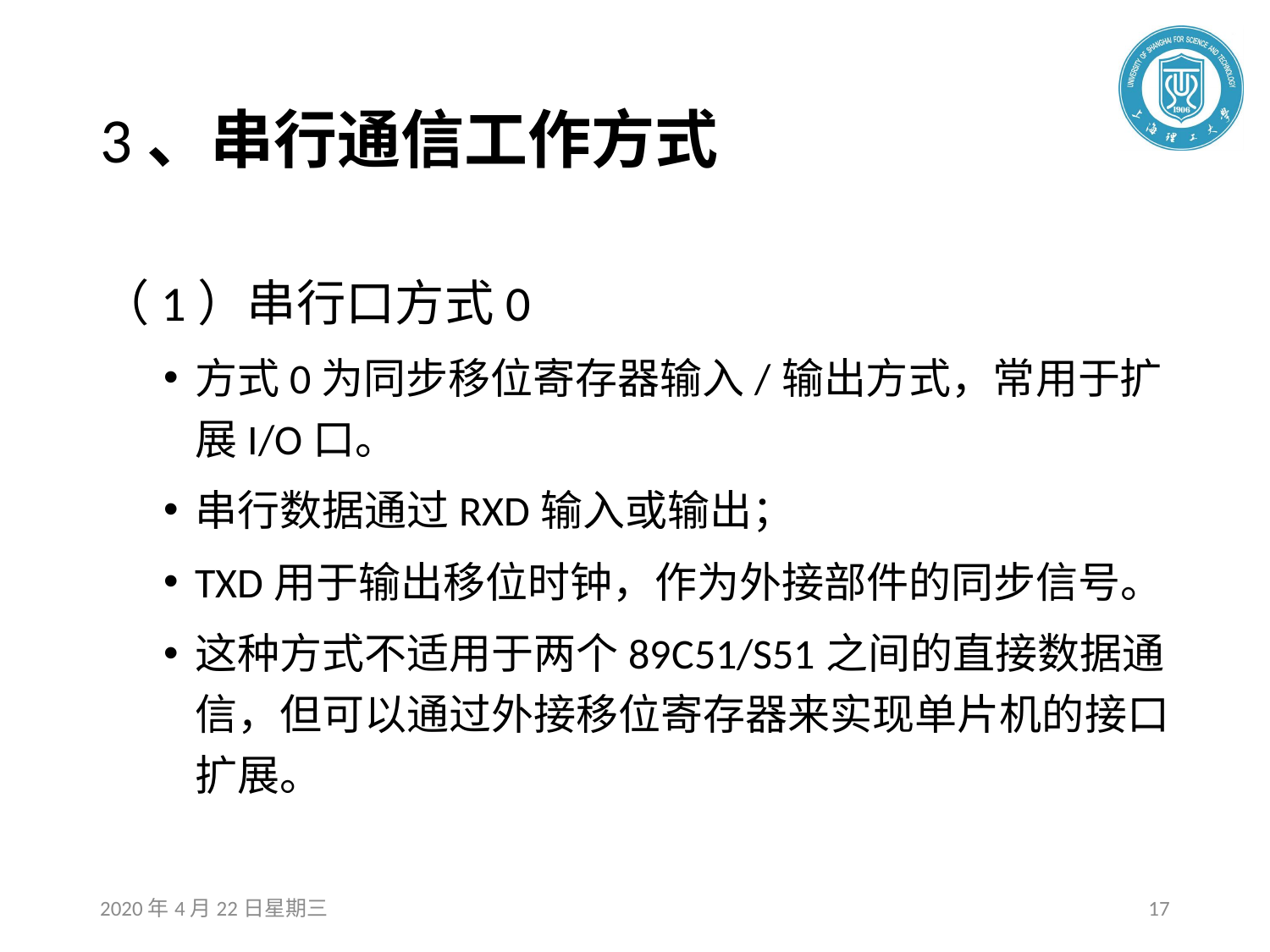

# 3、串行通信工作方式
（1）串行口方式0
方式0为同步移位寄存器输入/输出方式，常用于扩展I/O口。
串行数据通过RXD输入或输出；
TXD用于输出移位时钟，作为外接部件的同步信号。
这种方式不适用于两个89C51/S51之间的直接数据通信，但可以通过外接移位寄存器来实现单片机的接口扩展。
2020年4月22日星期三
17